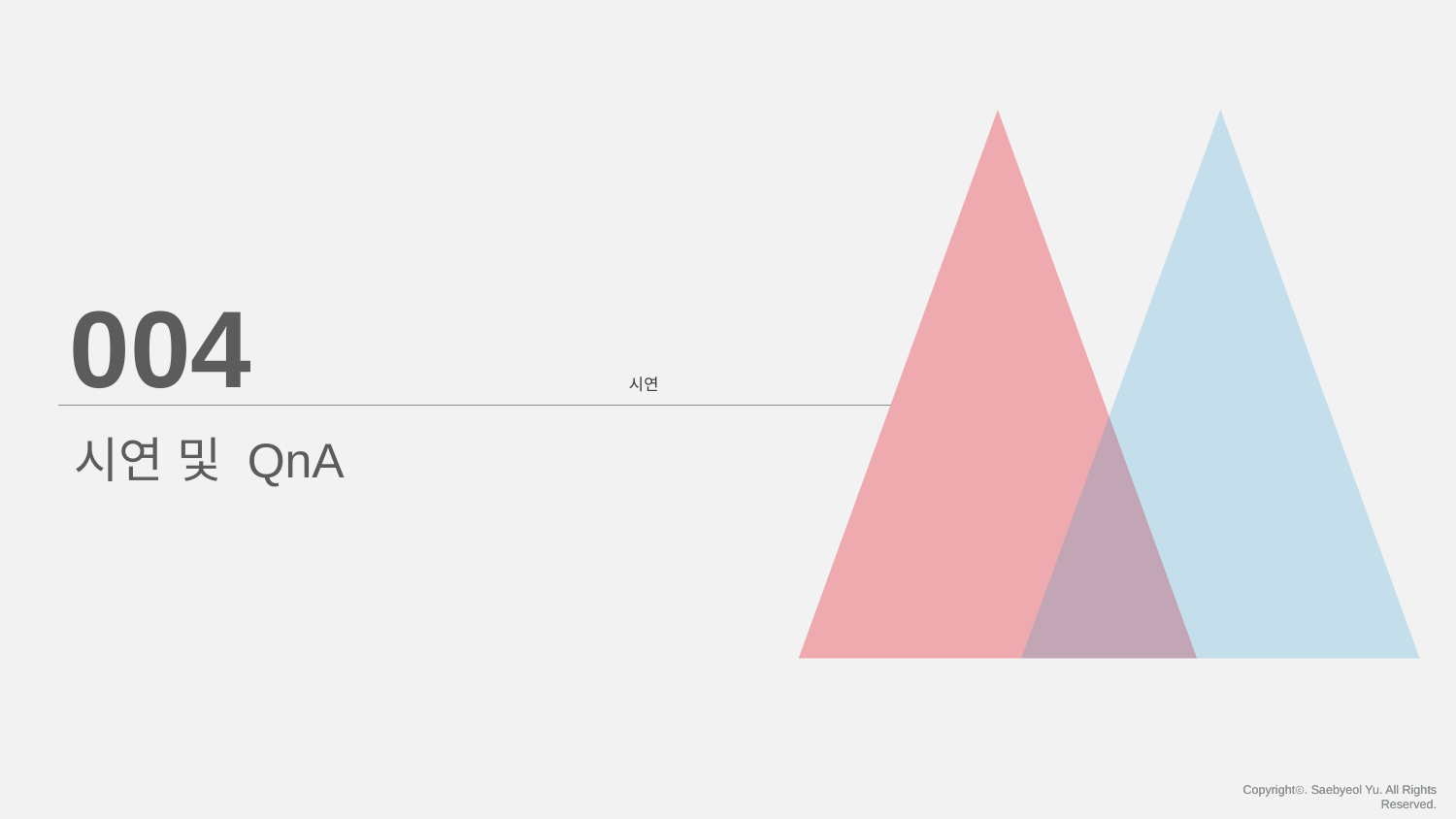

004
시연
시연 및 QnA
Copyrightⓒ. Saebyeol Yu. All Rights Reserved.